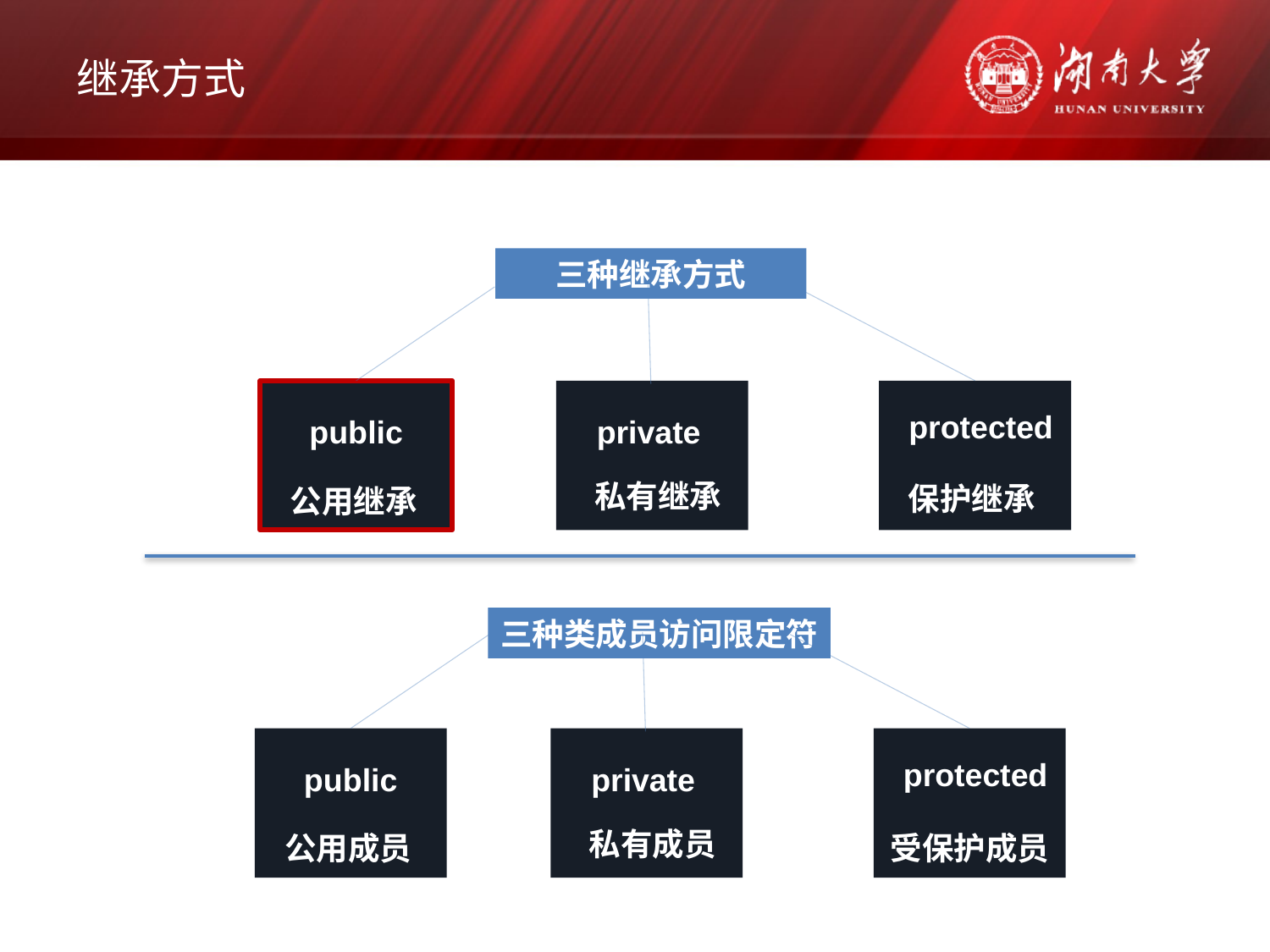

# 继承方式
三种继承方式

私有继承
private

保护继承
protected

公用继承
public
三种类成员访问限定符

私有成员
private

受保护成员
protected

公用成员
public